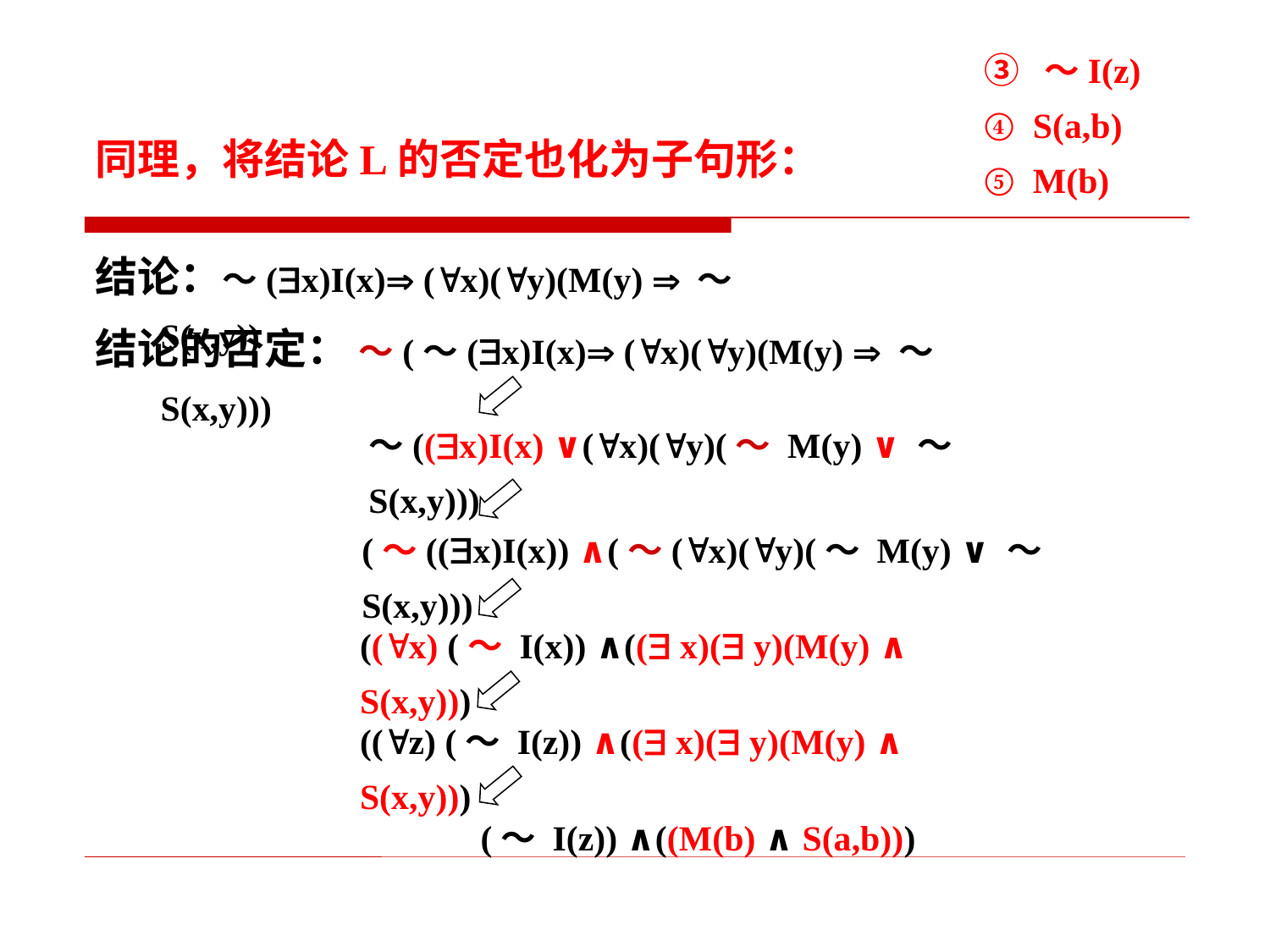

③  ～I(z)
④  S(a,b)
⑤  M(b)
# 同理，将结论L的否定也化为子句形：
结论：～(∃x)I(x)⇒ (∀x)(∀y)(M(y) ⇒ ～S(x,y))
结论的否定： ～(～(∃x)I(x)⇒ (∀x)(∀y)(M(y) ⇒ ～S(x,y)))

～((∃x)I(x) ∨(∀x)(∀y)(～ M(y) ∨ ～S(x,y)))

(～((∃x)I(x)) ∧(～(∀x)(∀y)(～ M(y) ∨ ～S(x,y)))

((∀x) (～ I(x)) ∧((∃ x)(∃ y)(M(y) ∧ S(x,y)))

((∀z) (～ I(z)) ∧((∃ x)(∃ y)(M(y) ∧ S(x,y)))

(～ I(z)) ∧((M(b) ∧ S(a,b)))